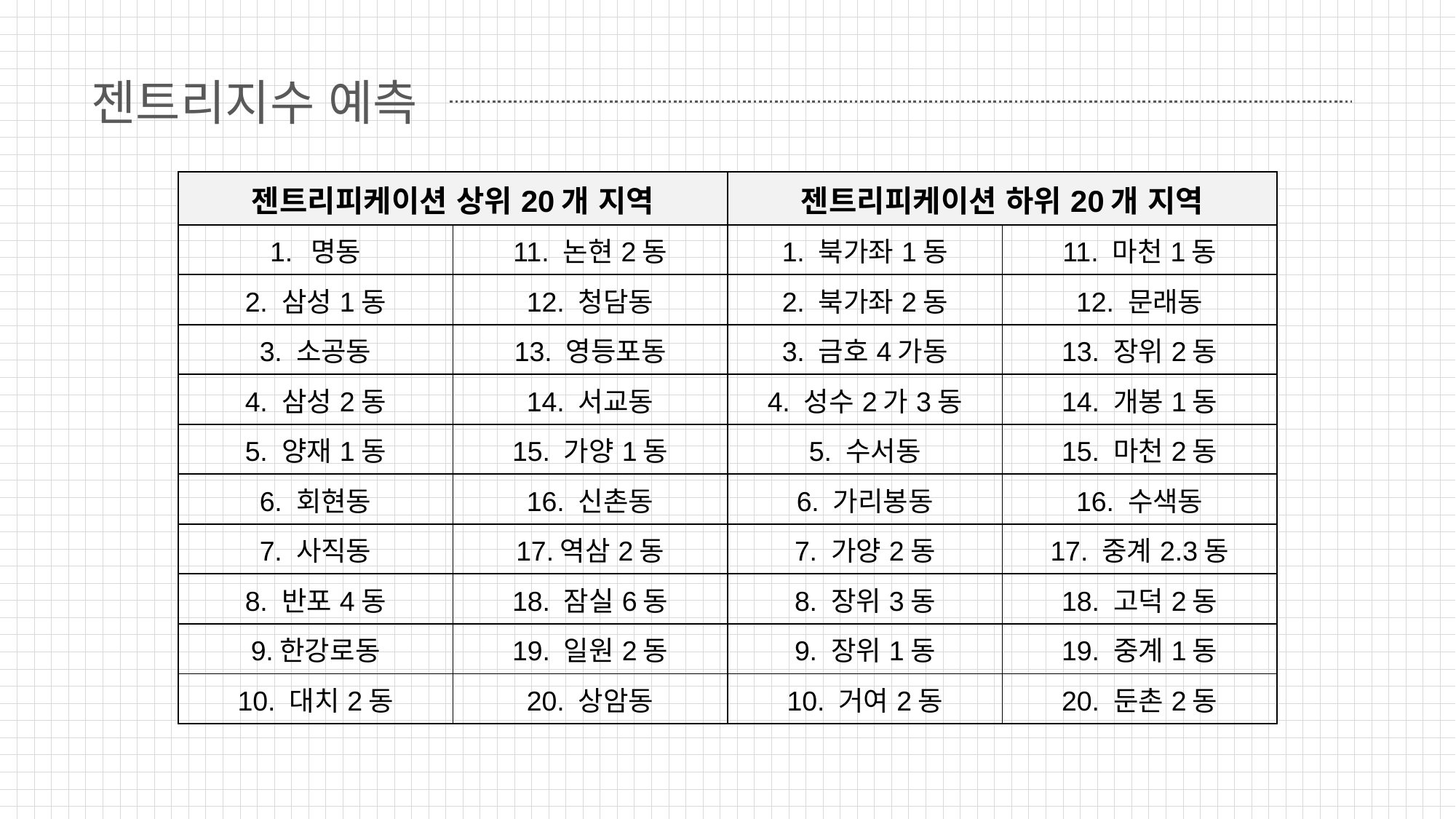

젠트리지수 예측
| 젠트리피케이션 상위20개 지역 |  | 젠트리피케이션 하위20개 지역 |  |
| --- | --- | --- | --- |
| 명동 | 11. 논현2동 | 1. 북가좌1동 | 11. 마천1동 |
| 2. 삼성1동 | 12. 청담동 | 2. 북가좌2동 | 12. 문래동 |
| 3. 소공동 | 13. 영등포동 | 3. 금호4가동 | 13. 장위2동 |
| 4. 삼성2동 | 14. 서교동 | 4. 성수2가3동 | 14. 개봉1동 |
| 5. 양재1동 | 15. 가양1동 | 5. 수서동 | 15. 마천2동 |
| 6. 회현동 | 16. 신촌동 | 6. 가리봉동 | 16. 수색동 |
| 7. 사직동 | 17.역삼2동 | 7. 가양2동 | 17. 중계2.3동 |
| 8. 반포4동 | 18. 잠실6동 | 8. 장위3동 | 18. 고덕2동 |
| 9.한강로동 | 19. 일원2동 | 9. 장위1동 | 19. 중계1동 |
| 10. 대치2동 | 20. 상암동 | 10. 거여2동 | 20. 둔촌2동 |